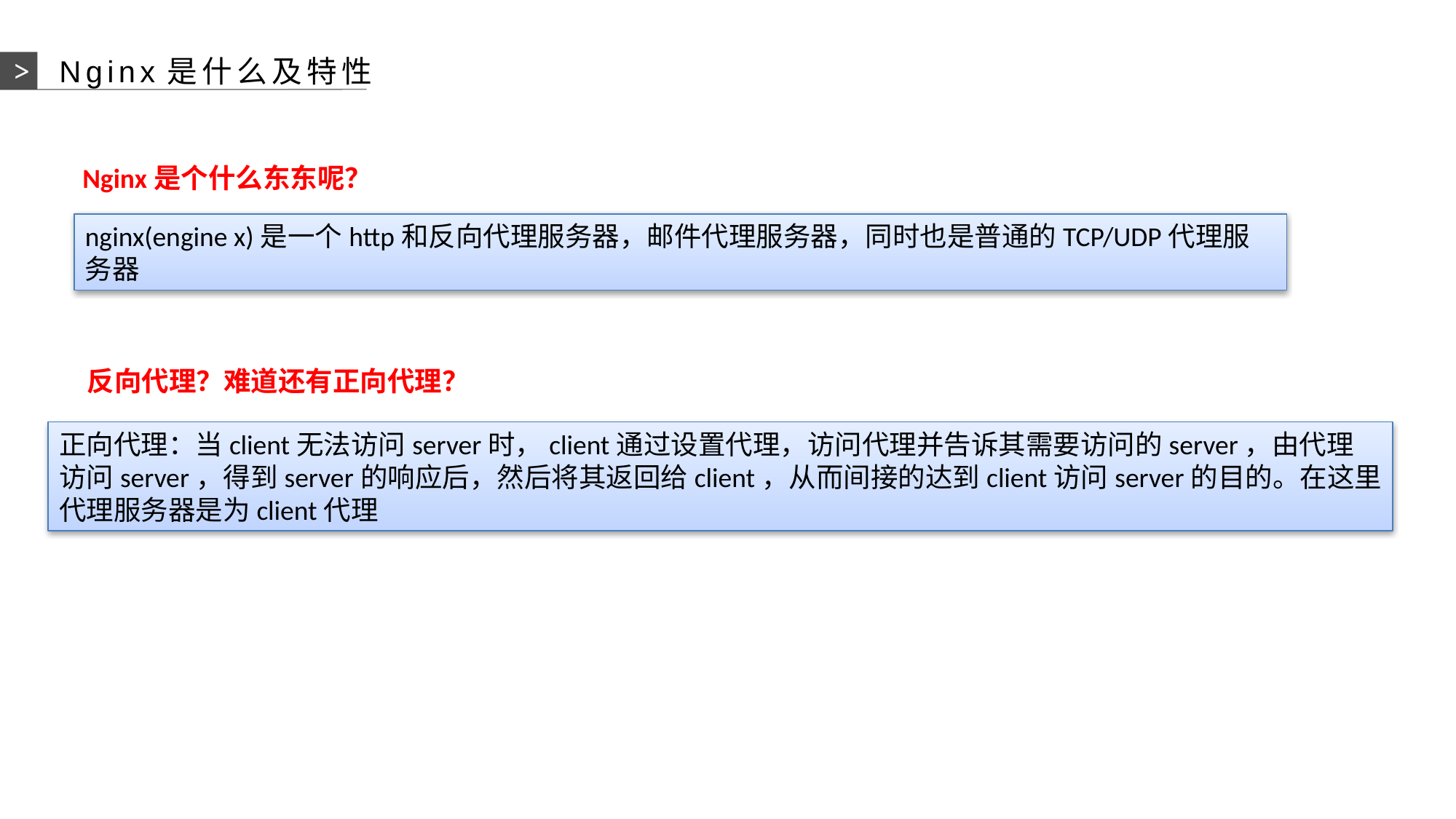

>
Nginx是什么及特性

Nginx是个什么东东呢？
nginx(engine x)是一个http和反向代理服务器，邮件代理服务器，同时也是普通的TCP/UDP代理服务器
反向代理？难道还有正向代理？
正向代理：当client无法访问server时，client通过设置代理，访问代理并告诉其需要访问的server，由代理
访问server，得到server的响应后，然后将其返回给client，从而间接的达到client访问server的目的。在这里
代理服务器是为client代理